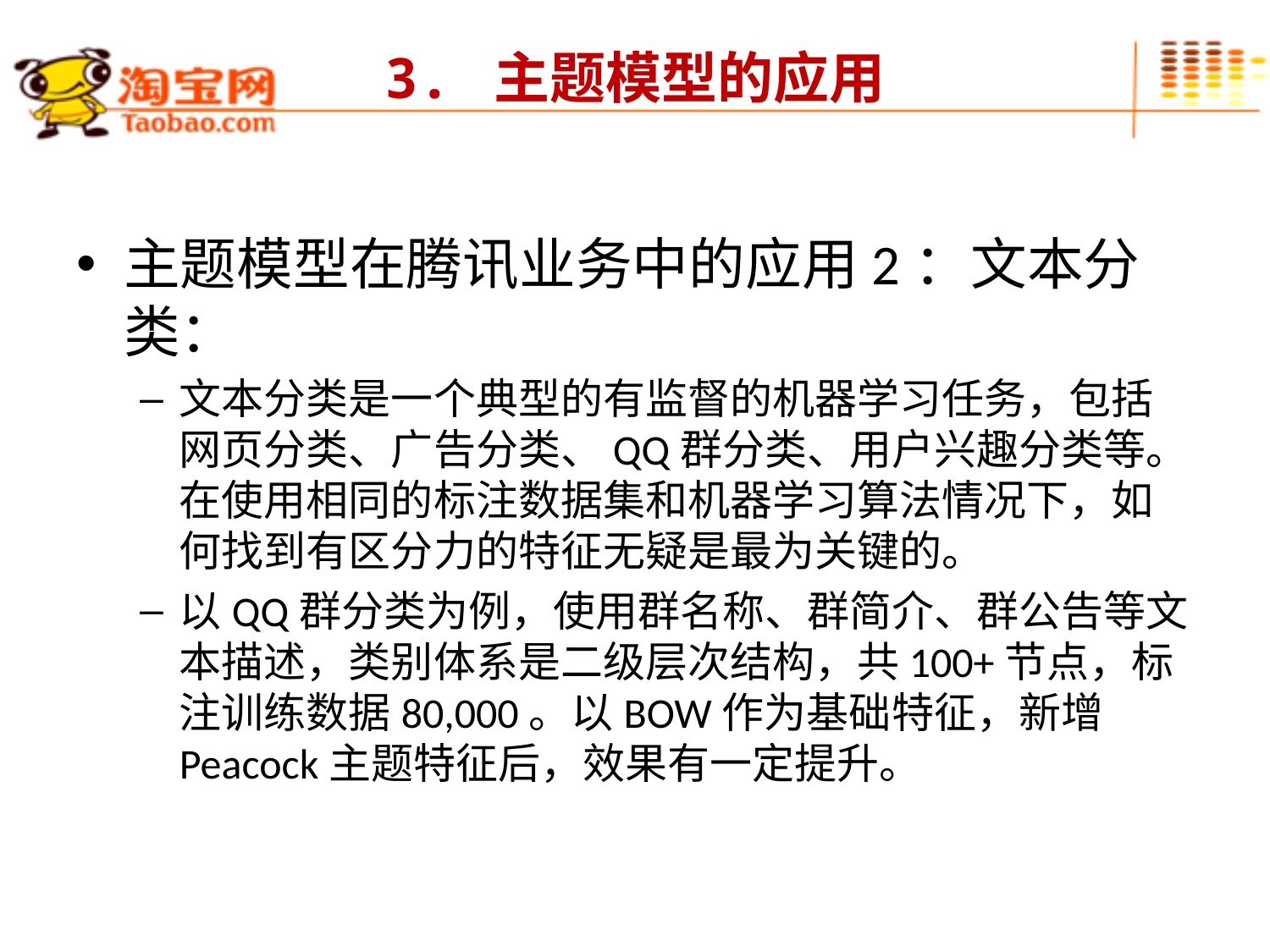

# 3. 主题模型的应用
主题模型在腾讯业务中的应用2：文本分类：
文本分类是一个典型的有监督的机器学习任务，包括网页分类、广告分类、QQ群分类、用户兴趣分类等。在使用相同的标注数据集和机器学习算法情况下，如何找到有区分力的特征无疑是最为关键的。
以QQ群分类为例，使用群名称、群简介、群公告等文本描述，类别体系是二级层次结构，共100+节点，标注训练数据80,000。以BOW作为基础特征，新增Peacock主题特征后，效果有一定提升。